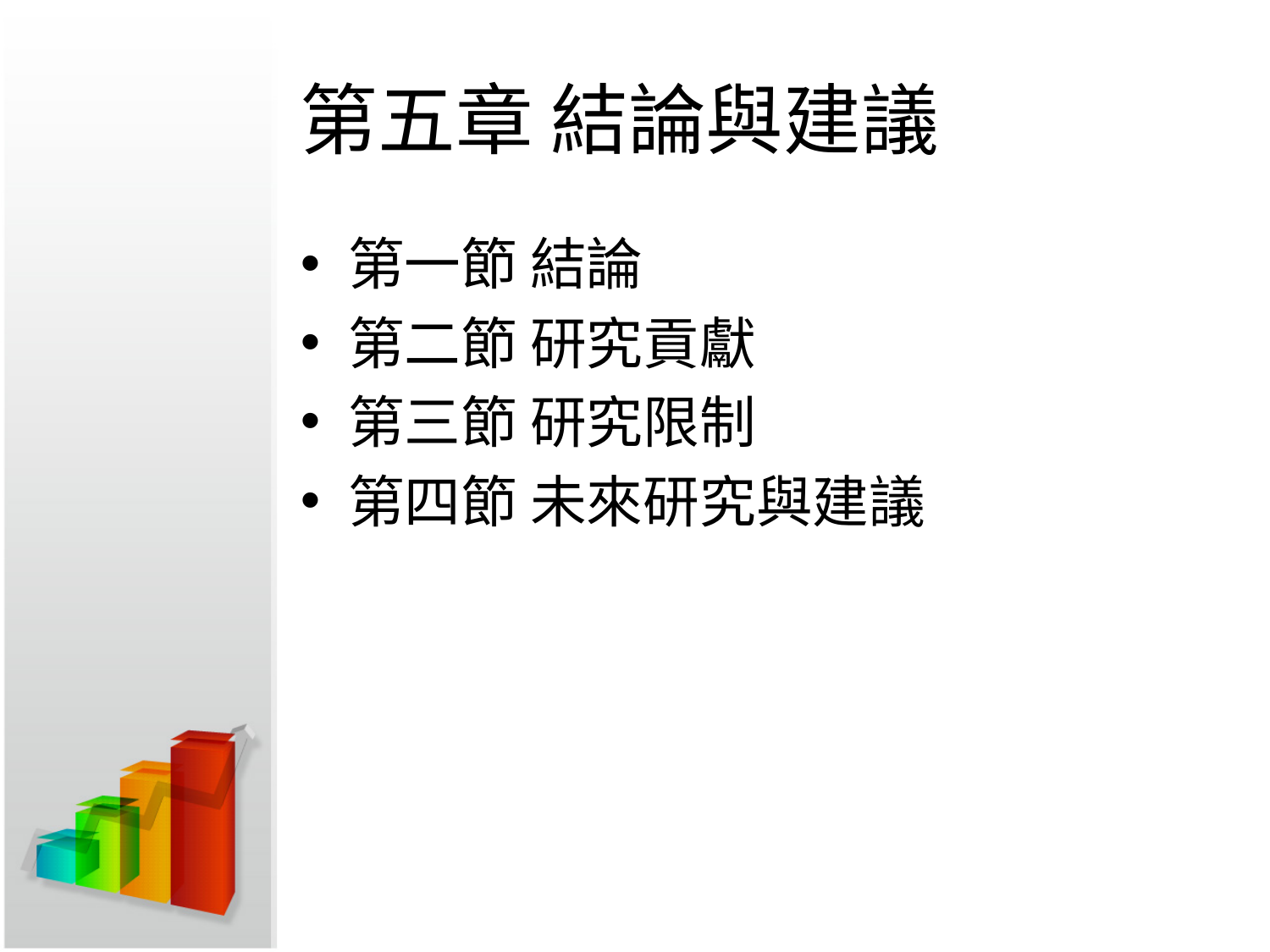

# 第五章 結論與建議
第一節 結論
第二節 研究貢獻
第三節 研究限制
第四節 未來研究與建議